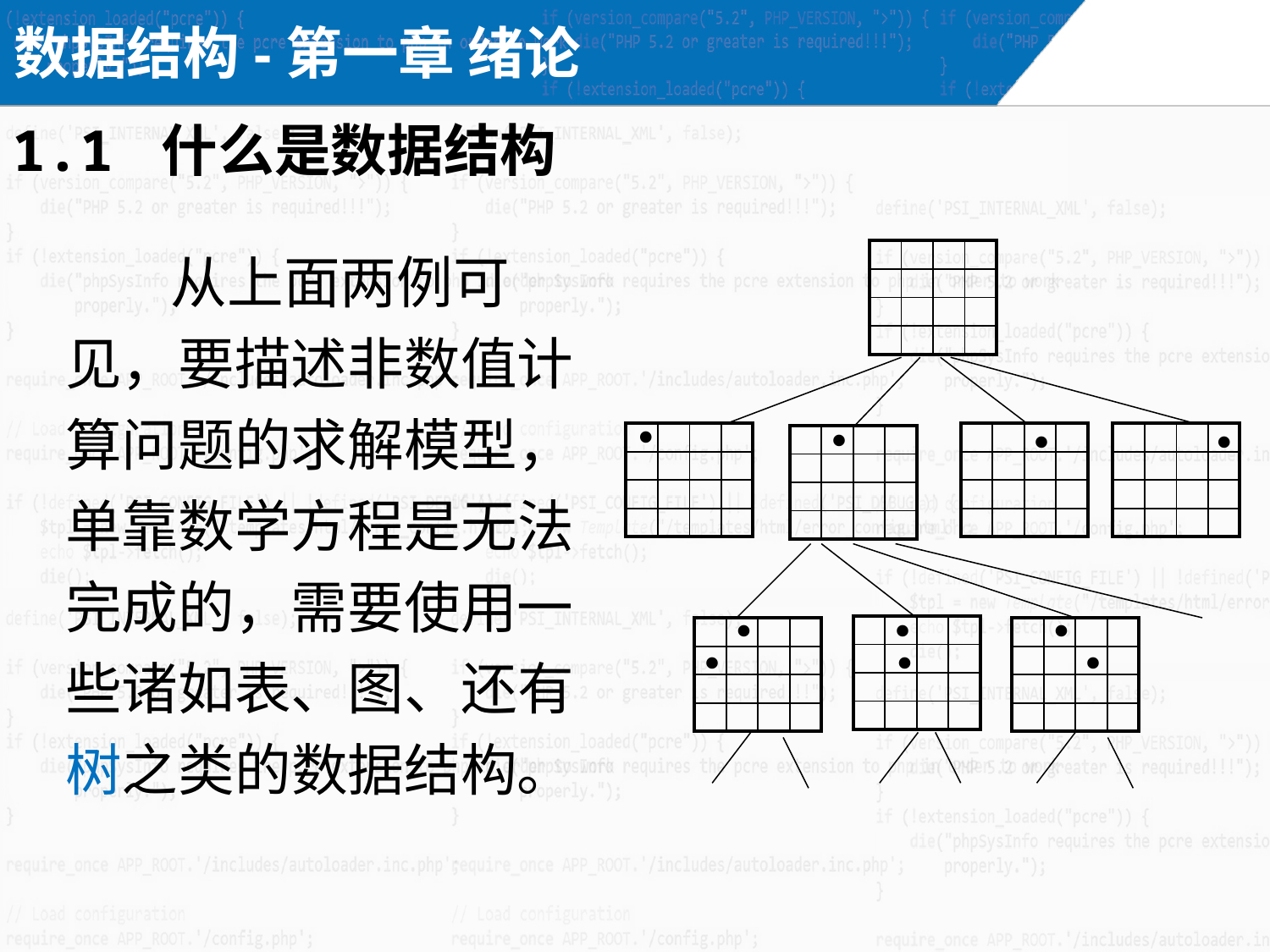

数据结构-第一章 绪论
1.1 什么是数据结构
          从上面两例可见，要描述非数值计算问题的求解模型，单靠数学方程是无法完成的，需要使用一些诸如表、图、还有树之类的数据结构。
|  |  |  |  |
| --- | --- | --- | --- |
|  |  |  |  |
|  |  |  |  |
|  |  |  |  |

•
•
•
•
|  |  |  |  |
| --- | --- | --- | --- |
|  |  |  |  |
|  |  |  |  |
|  |  |  |  |
|  |  |  |  |
| --- | --- | --- | --- |
|  |  |  |  |
|  |  |  |  |
|  |  |  |  |
|  |  |  |  |
| --- | --- | --- | --- |
|  |  |  |  |
|  |  |  |  |
|  |  |  |  |
|  |  |  |  |
| --- | --- | --- | --- |
|  |  |  |  |
|  |  |  |  |
|  |  |  |  |

•
•
•
|  |  |  |  |
| --- | --- | --- | --- |
|  |  |  |  |
|  |  |  |  |
|  |  |  |  |
|  |  |  |  |
| --- | --- | --- | --- |
|  |  |  |  |
|  |  |  |  |
|  |  |  |  |
|  |  |  |  |
| --- | --- | --- | --- |
|  |  |  |  |
|  |  |  |  |
|  |  |  |  |
•
•
•